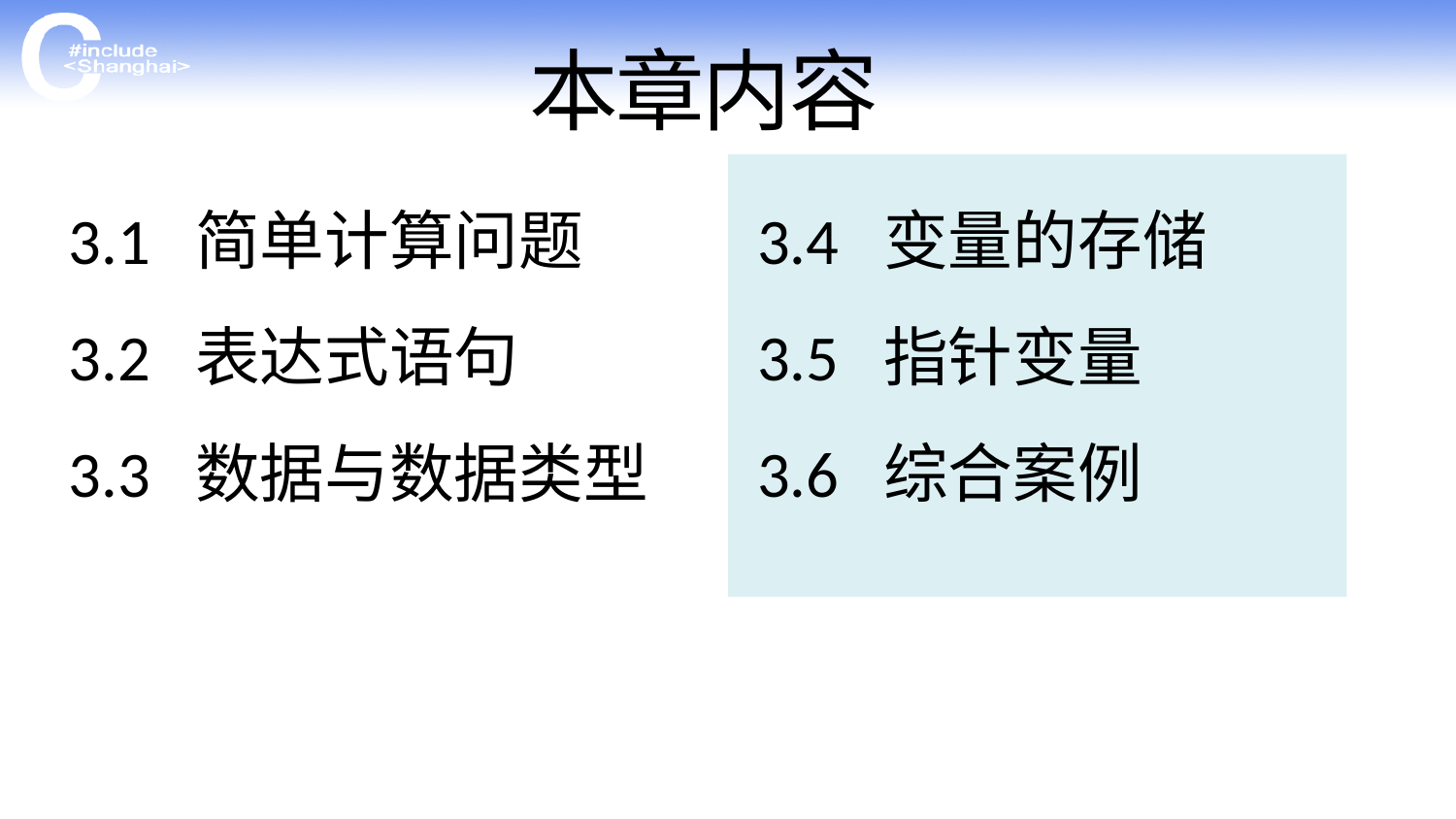

# 本章内容
3.1  简单计算问题
3.2  表达式语句
3.3  数据与数据类型

3.4  变量的存储
3.5  指针变量
3.6  综合案例